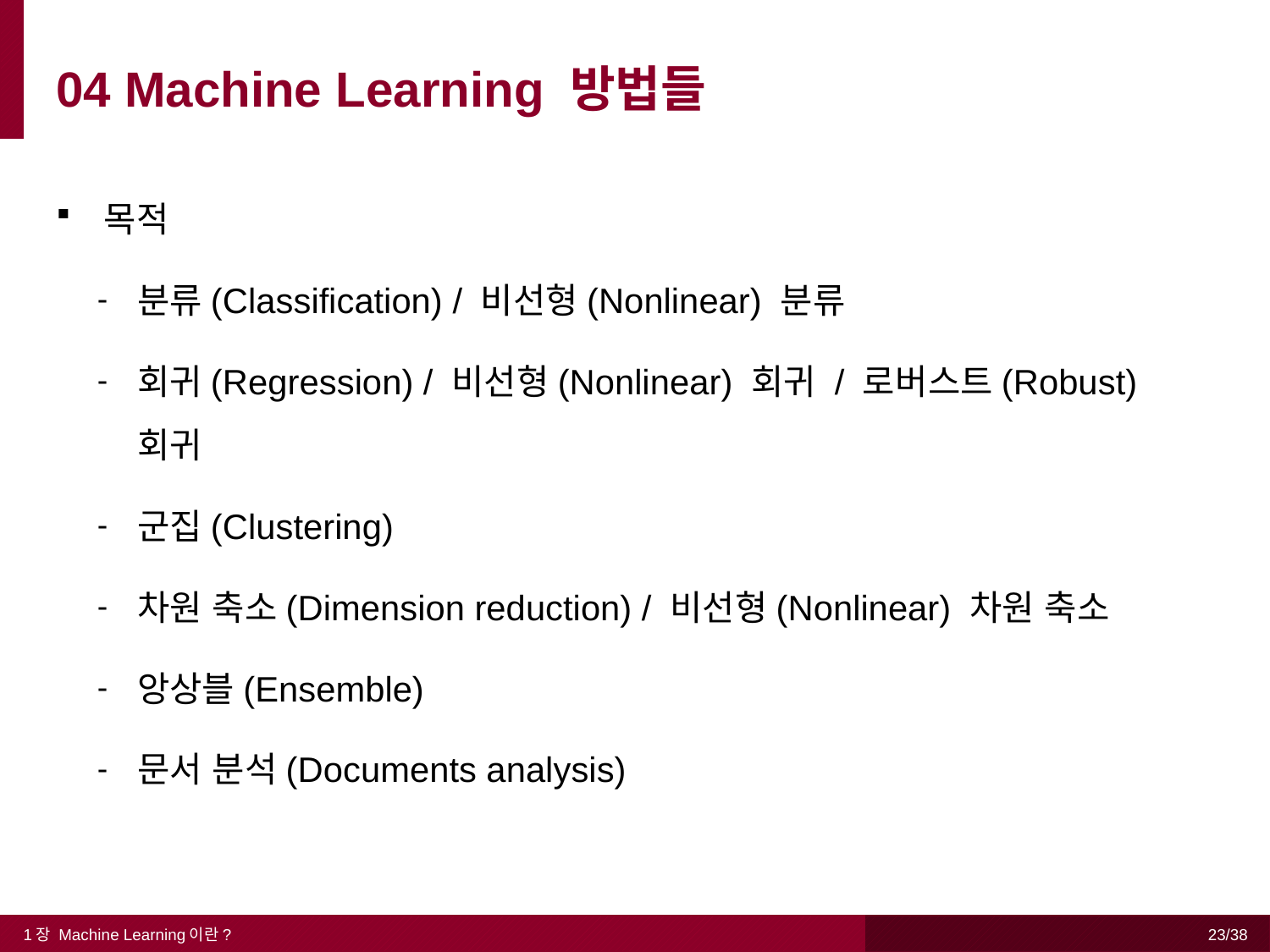

04 Machine Learning 방법들
목적
분류(Classification) / 비선형(Nonlinear) 분류
회귀(Regression) / 비선형(Nonlinear) 회귀 / 로버스트(Robust) 회귀
군집(Clustering)
차원 축소(Dimension reduction) / 비선형(Nonlinear) 차원 축소
앙상블(Ensemble)
문서 분석(Documents analysis)
1장 Machine Learning이란?
23/38